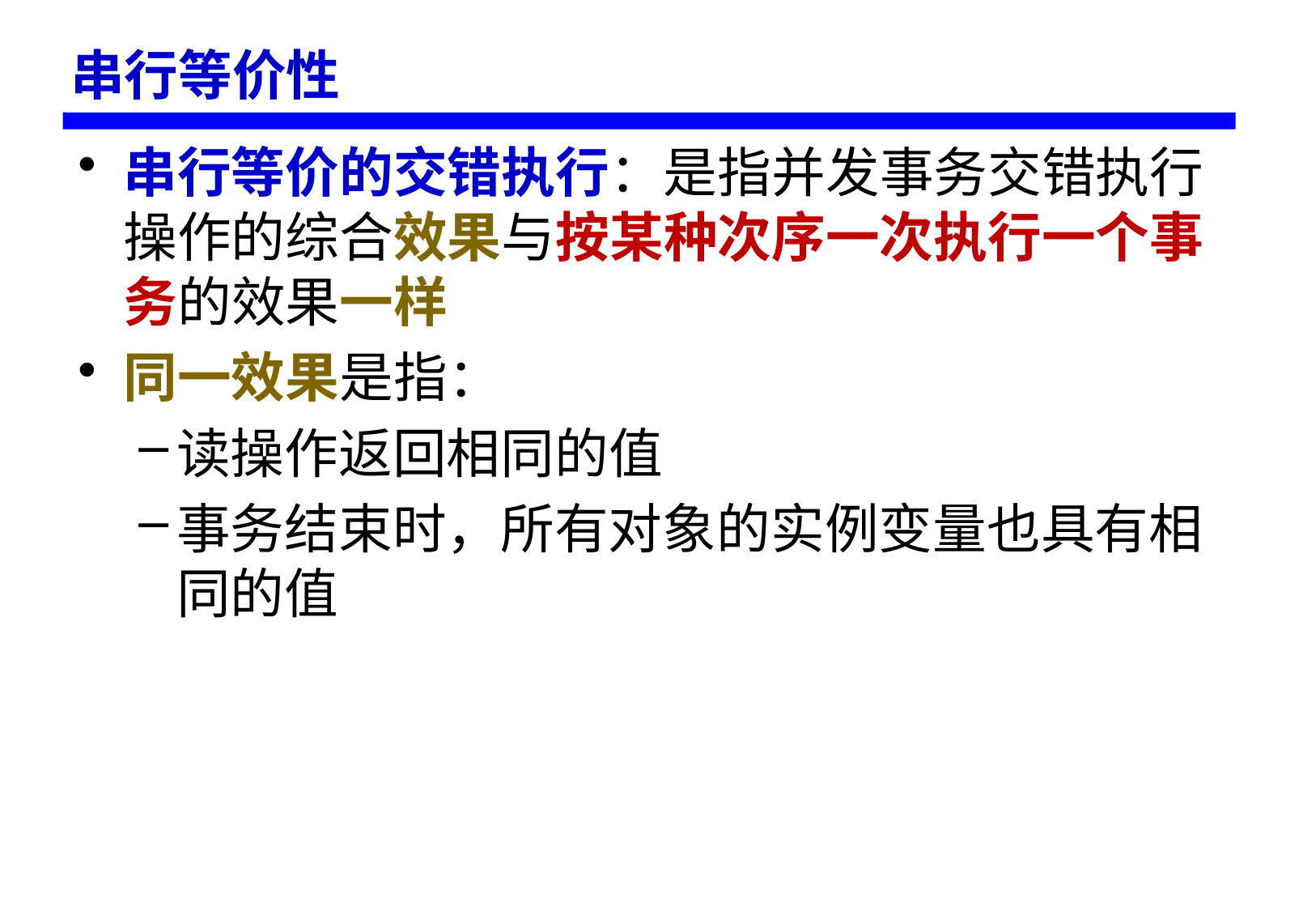

# 串行等价性
串行等价的交错执行：是指并发事务交错执行操作的综合效果与按某种次序一次执行一个事务的效果一样
同一效果是指：
读操作返回相同的值
事务结束时，所有对象的实例变量也具有相同的值